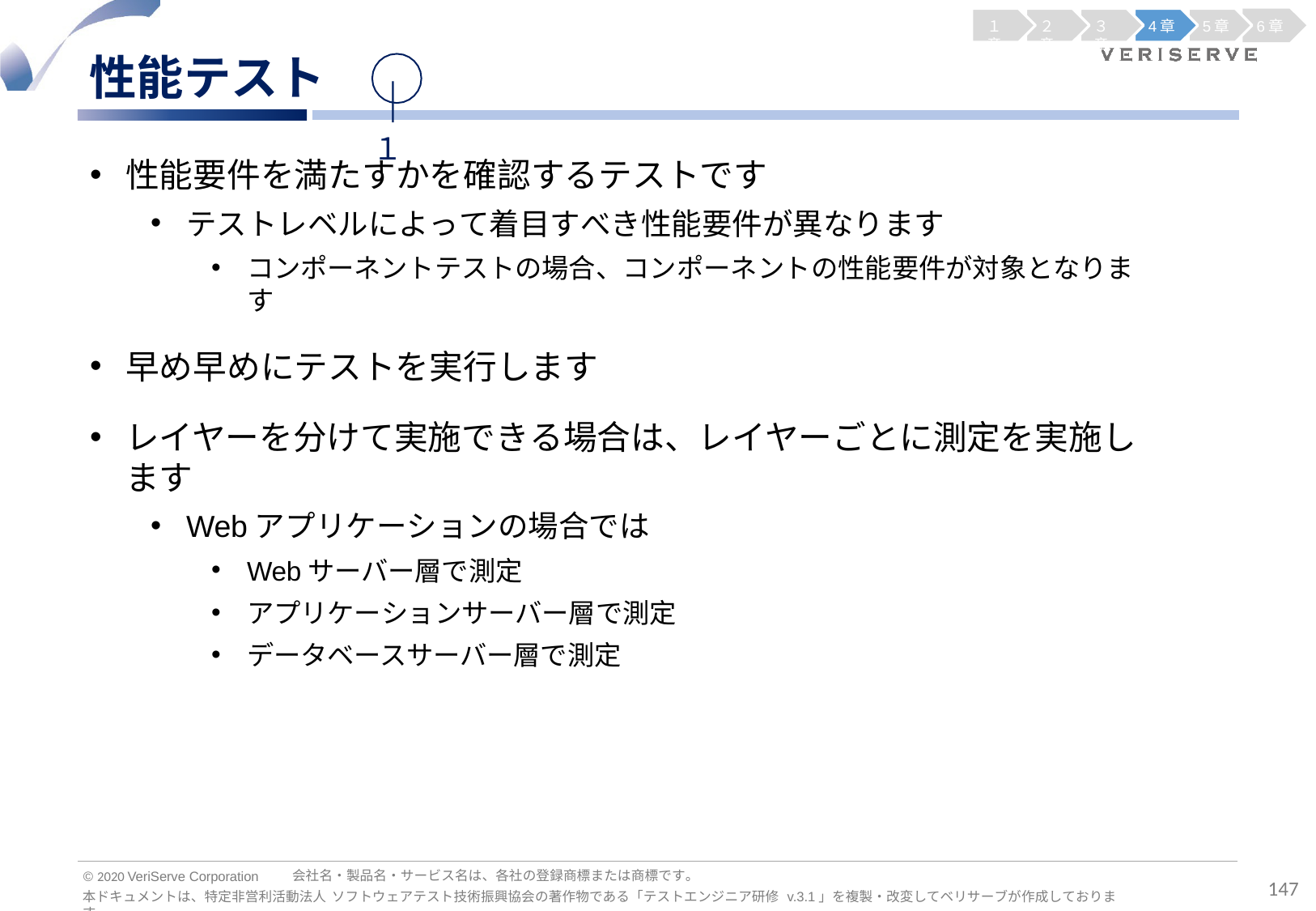

１章
２章
３章
4章
5章
6章
｜１
性能テスト

性能要件を満たすかを確認するテストです
テストレベルによって着目すべき性能要件が異なります
コンポーネントテストの場合、コンポーネントの性能要件が対象となります

早め早めにテストを実行します
レイヤーを分けて実施できる場合は、レイヤーごとに測定を実施します
Webアプリケーションの場合では
Webサーバー層で測定
アプリケーションサーバー層で測定
データベースサーバー層で測定
会社名・製品名・サービス名は、各社の登録商標または商標です。
© 2020 VeriServe Corporation
147
本ドキュメントは、特定非営利活動法人 ソフトウェアテスト技術振興協会の著作物である「テストエンジニア研修 v.3.1」を複製・改変してベリサーブが作成しております。